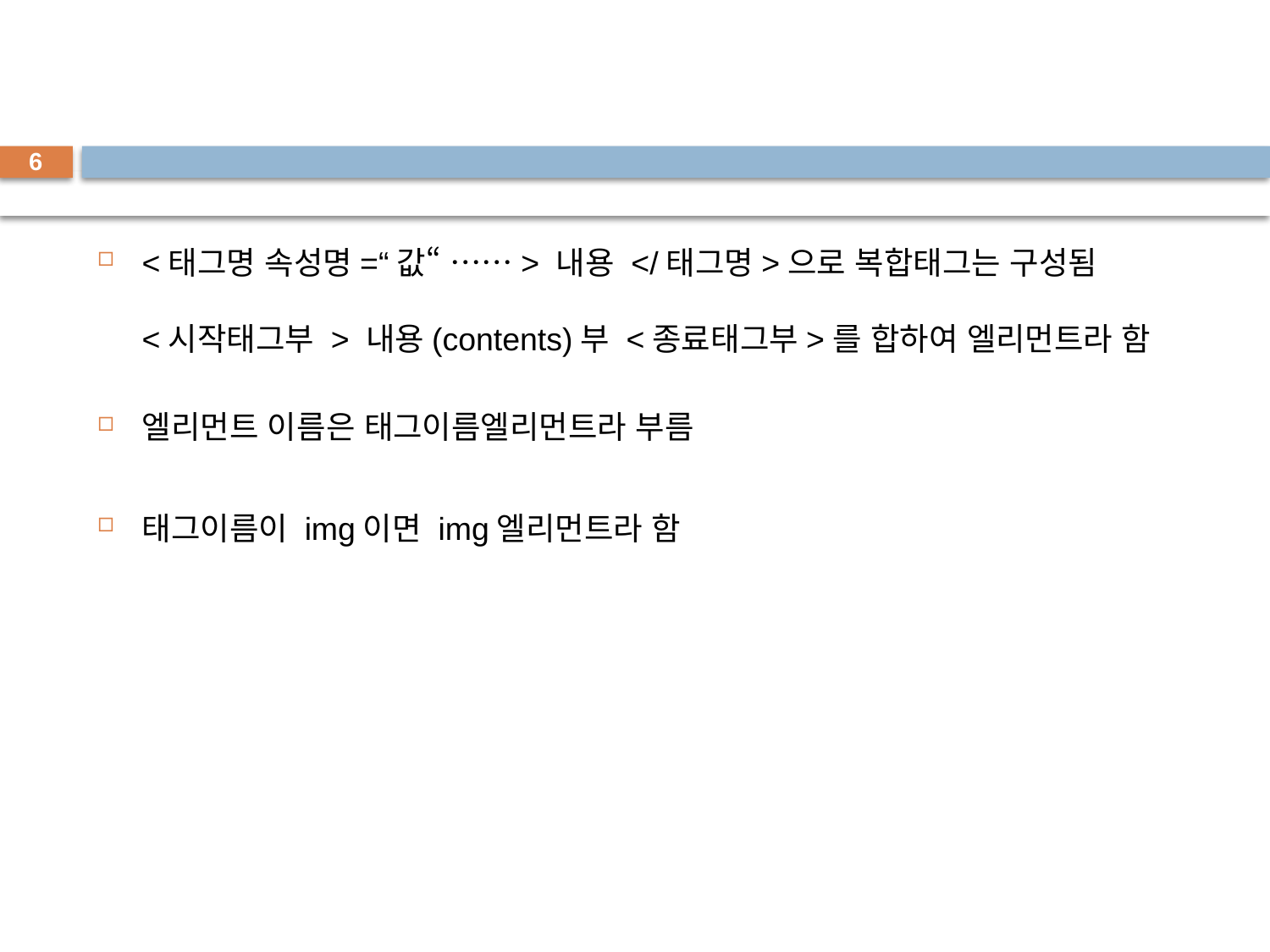

6

<태그명 속성명=“값“ ……> 내용 </태그명>으로 복합태그는 구성됨
<시작태그부 > 내용(contents)부 <종료태그부>를 합하여 엘리먼트라 함
엘리먼트 이름은 태그이름엘리먼트라 부름

태그이름이 img이면 img엘리먼트라 함